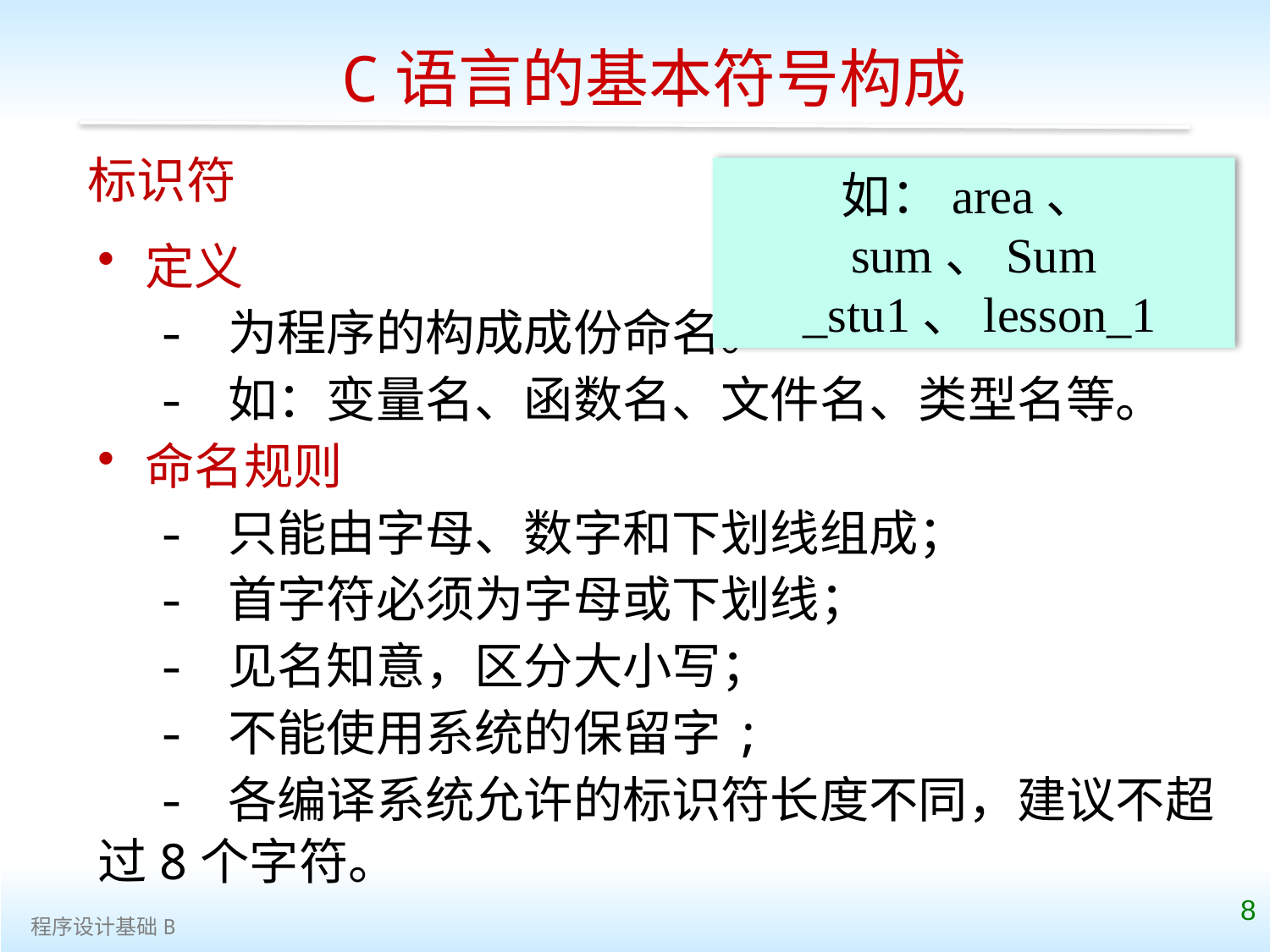

# C语言的基本符号构成
标识符
如：area、  sum、Sum
 _stu1、lesson_1
定义
  - 为程序的构成成份命名。
  - 如：变量名、函数名、文件名、类型名等。
命名规则
  - 只能由字母、数字和下划线组成；
  - 首字符必须为字母或下划线；
  - 见名知意，区分大小写；
  - 不能使用系统的保留字;
  - 各编译系统允许的标识符长度不同，建议不超过8个字符。
8